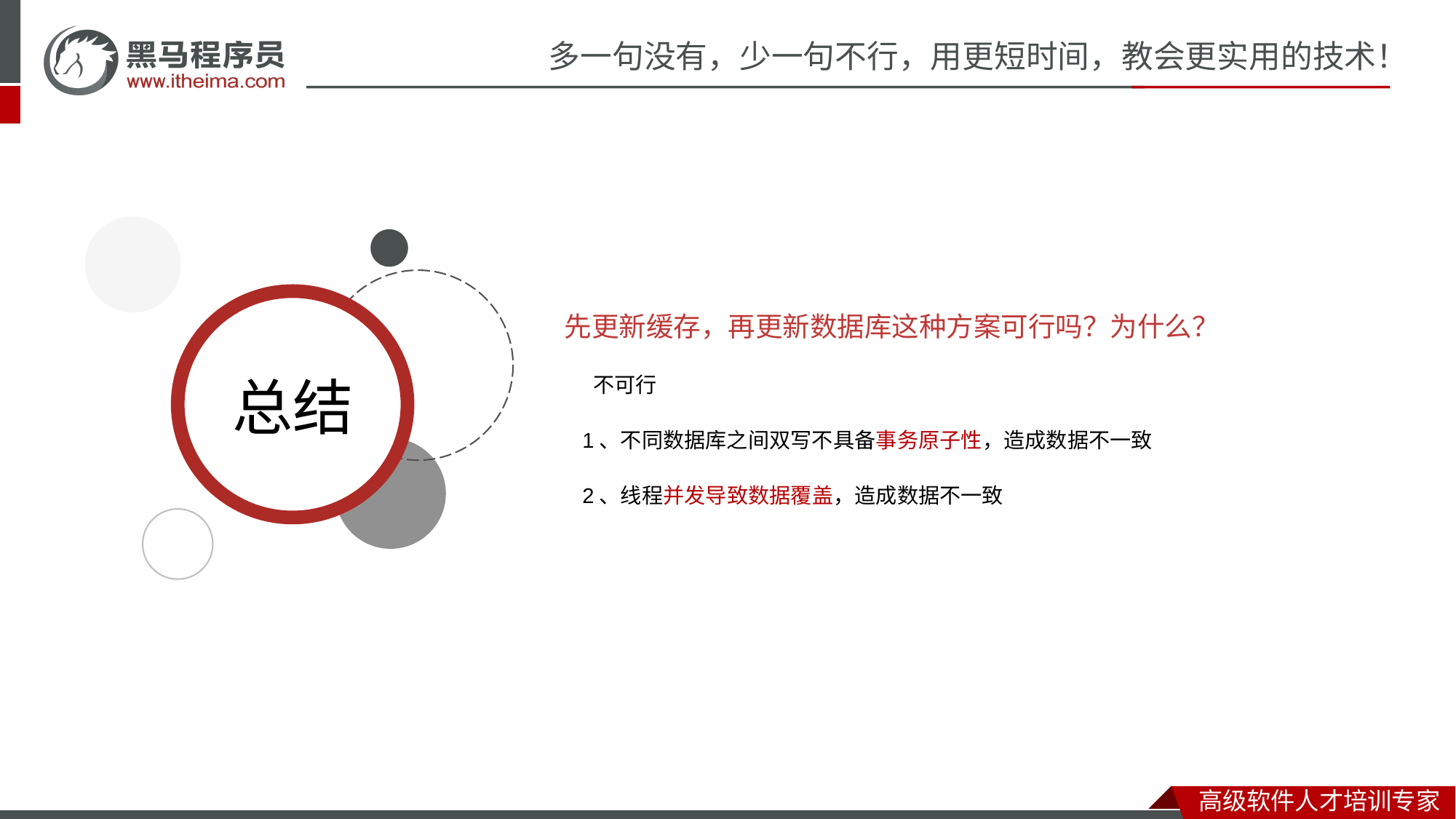

先更新缓存，再更新数据库这种方案可行吗？为什么？
     不可行
   1、不同数据库之间双写不具备事务原子性，造成数据不一致
   2、线程并发导致数据覆盖，造成数据不一致